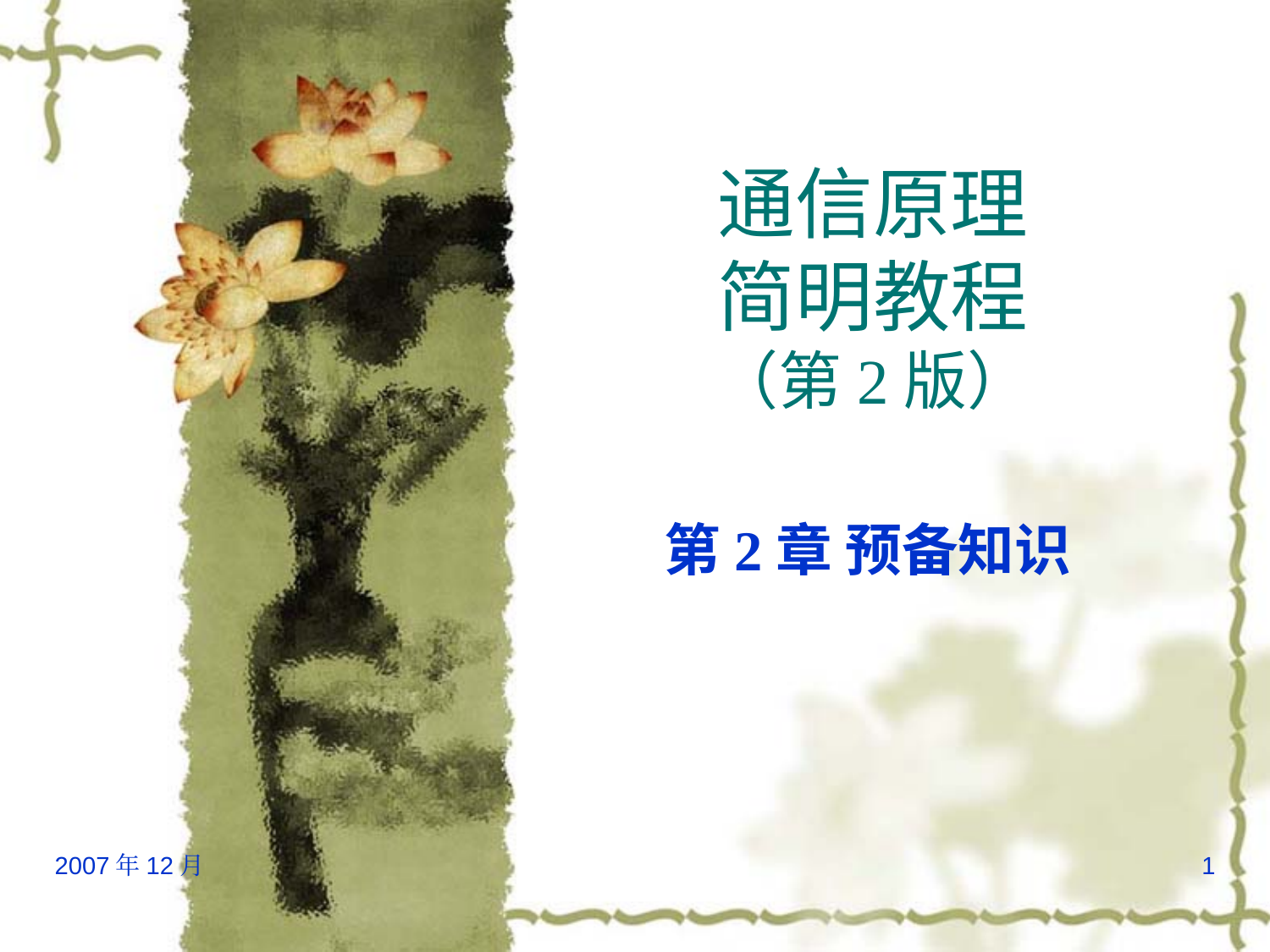

# 通信原理 简明教程 （第2版）
第2章 预备知识
2007年12月
1